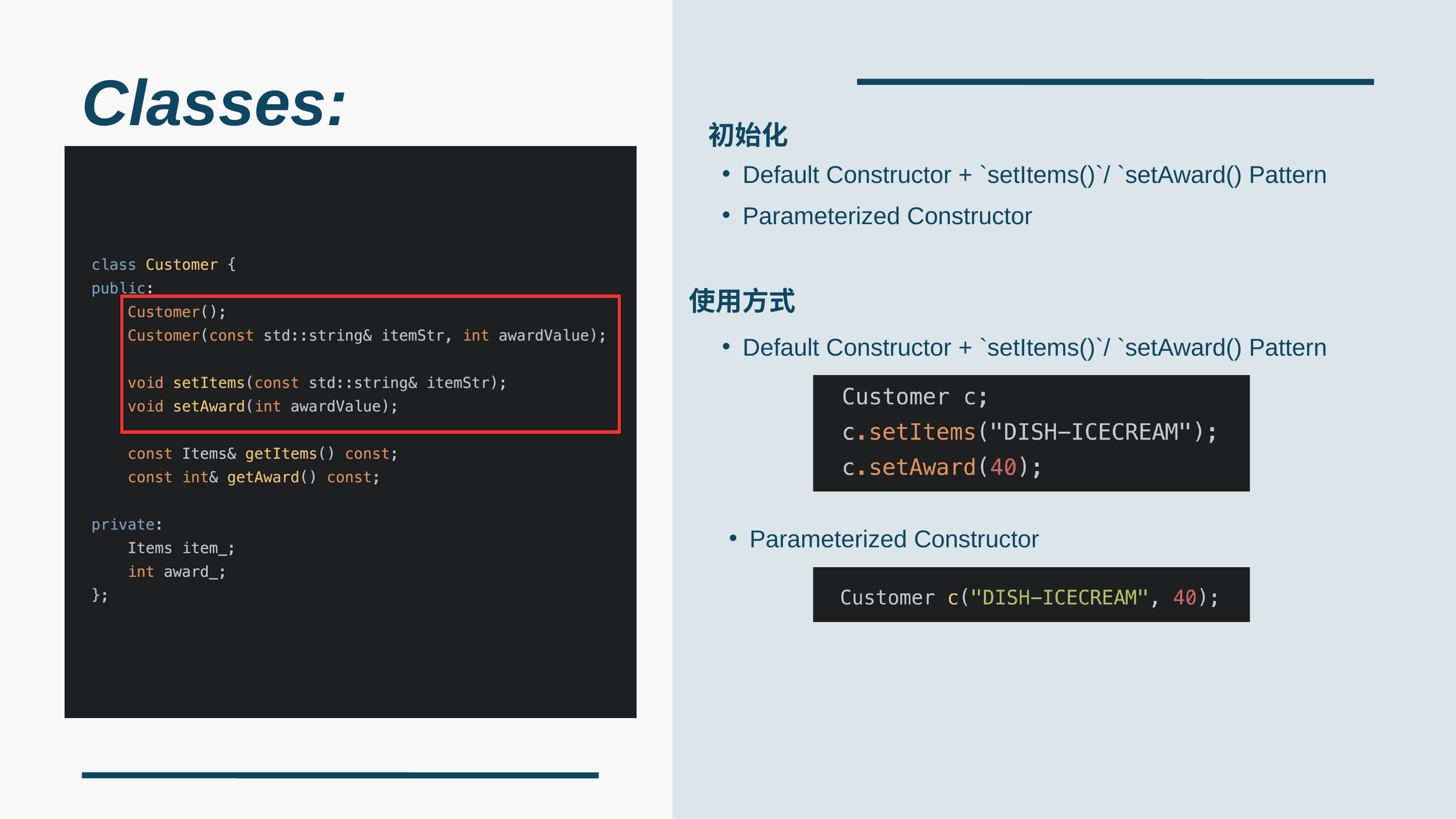

Classes: Customer

初始化

Default Constructor + `setItems()`/ `setAward() Pattern
Parameterized Constructor
使用方式

Default Constructor + `setItems()`/ `setAward() Pattern

Parameterized Constructor